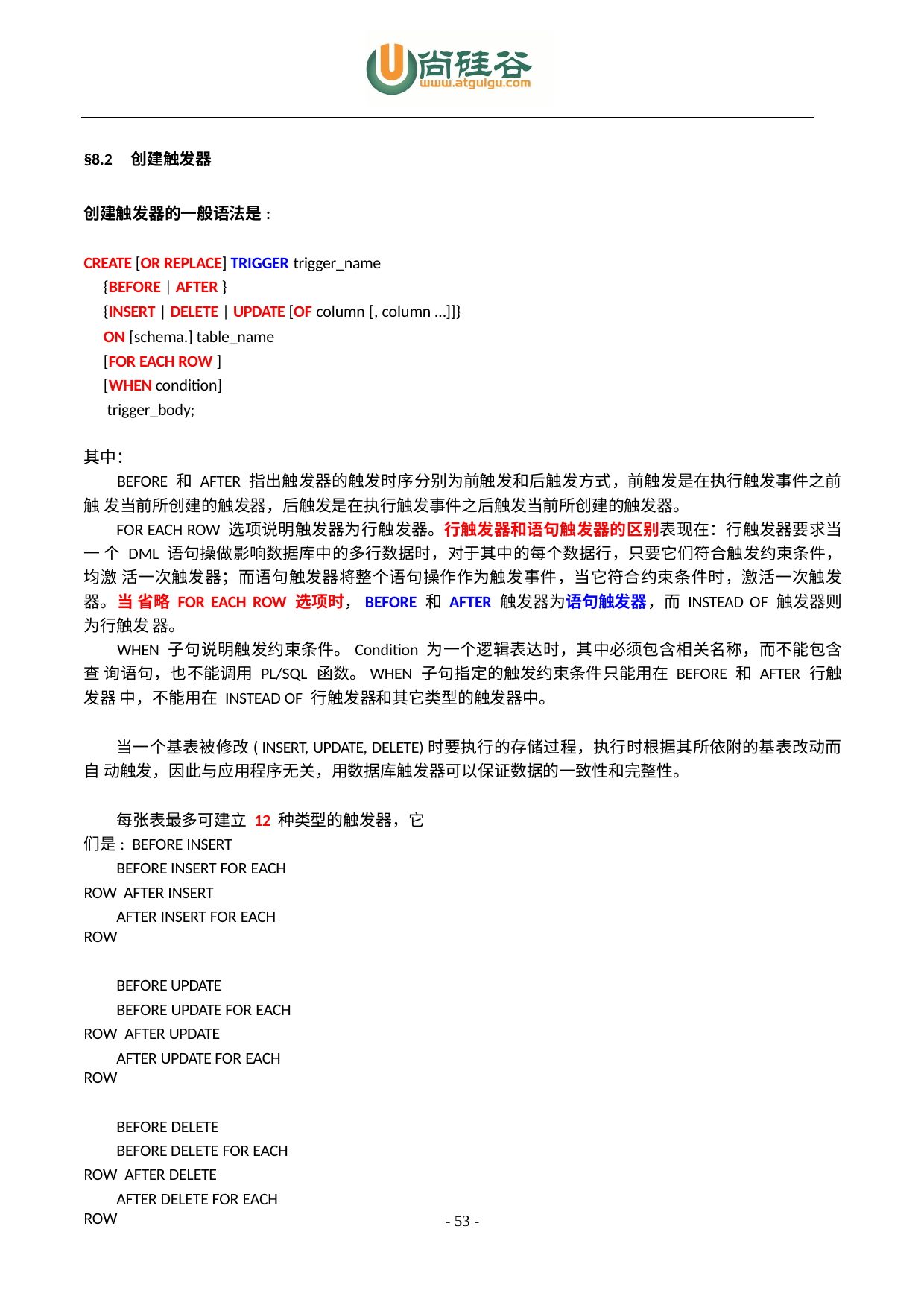

§8.2	创建触发器

创建触发器的一般语法是:

CREATE [OR REPLACE] TRIGGER trigger_name
{BEFORE | AFTER }
{INSERT | DELETE | UPDATE [OF column [, column …]]}
ON [schema.] table_name  [FOR EACH ROW ]
[WHEN condition]  trigger_body;

其中：
BEFORE 和 AFTER 指出触发器的触发时序分别为前触发和后触发方式，前触发是在执行触发事件之前触 发当前所创建的触发器，后触发是在执行触发事件之后触发当前所创建的触发器。
FOR EACH ROW 选项说明触发器为行触发器。行触发器和语句触发器的区别表现在：行触发器要求当一 个 DML 语句操做影响数据库中的多行数据时，对于其中的每个数据行，只要它们符合触发约束条件，均激 活一次触发器；而语句触发器将整个语句操作作为触发事件，当它符合约束条件时，激活一次触发器。当 省略 FOR EACH ROW 选项时，BEFORE 和 AFTER 触发器为语句触发器，而 INSTEAD OF 触发器则为行触发 器。
WHEN 子句说明触发约束条件。Condition 为一个逻辑表达时，其中必须包含相关名称，而不能包含查 询语句，也不能调用 PL/SQL 函数。WHEN 子句指定的触发约束条件只能用在 BEFORE 和 AFTER 行触发器 中，不能用在 INSTEAD OF 行触发器和其它类型的触发器中。

当一个基表被修改( INSERT, UPDATE, DELETE)时要执行的存储过程，执行时根据其所依附的基表改动而自 动触发，因此与应用程序无关，用数据库触发器可以保证数据的一致性和完整性。

每张表最多可建立 12 种类型的触发器，它们是:  BEFORE INSERT
BEFORE INSERT FOR EACH ROW  AFTER INSERT
AFTER INSERT FOR EACH ROW

BEFORE UPDATE
BEFORE UPDATE FOR EACH ROW  AFTER UPDATE
AFTER UPDATE FOR EACH ROW

BEFORE DELETE
BEFORE DELETE FOR EACH ROW  AFTER DELETE
AFTER DELETE FOR EACH ROW
- 53 -